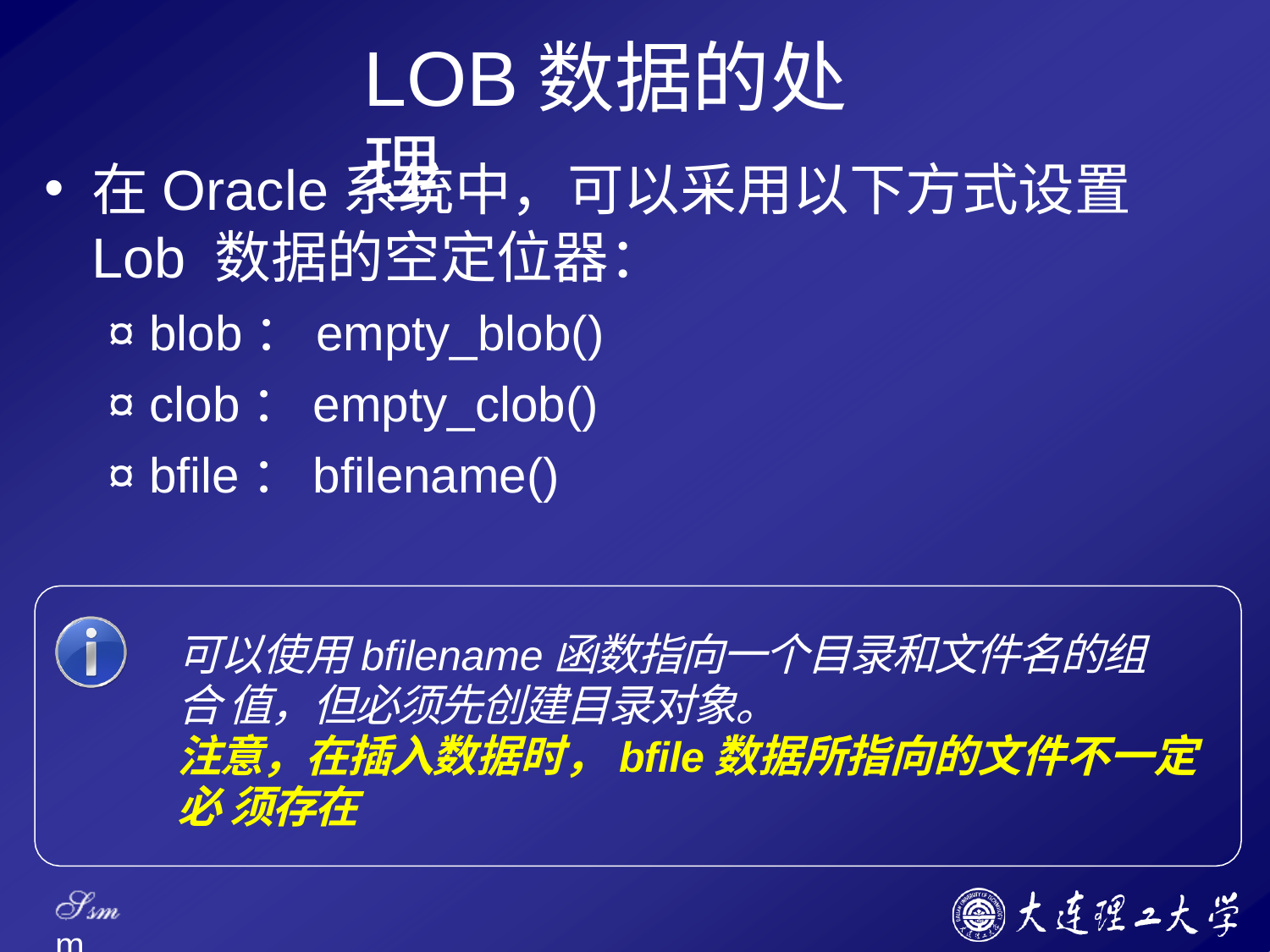

# LOB数据的处理
在Oracle系统中，可以采用以下方式设置Lob 数据的空定位器：
¤ blob：empty_blob()
¤ clob：empty_clob()
¤ bfile：bfilename()

可以使用bfilename函数指向一个目录和文件名的组合 值，但必须先创建目录对象。
注意，在插入数据时，bfile数据所指向的文件不一定必 须存在

Ssm